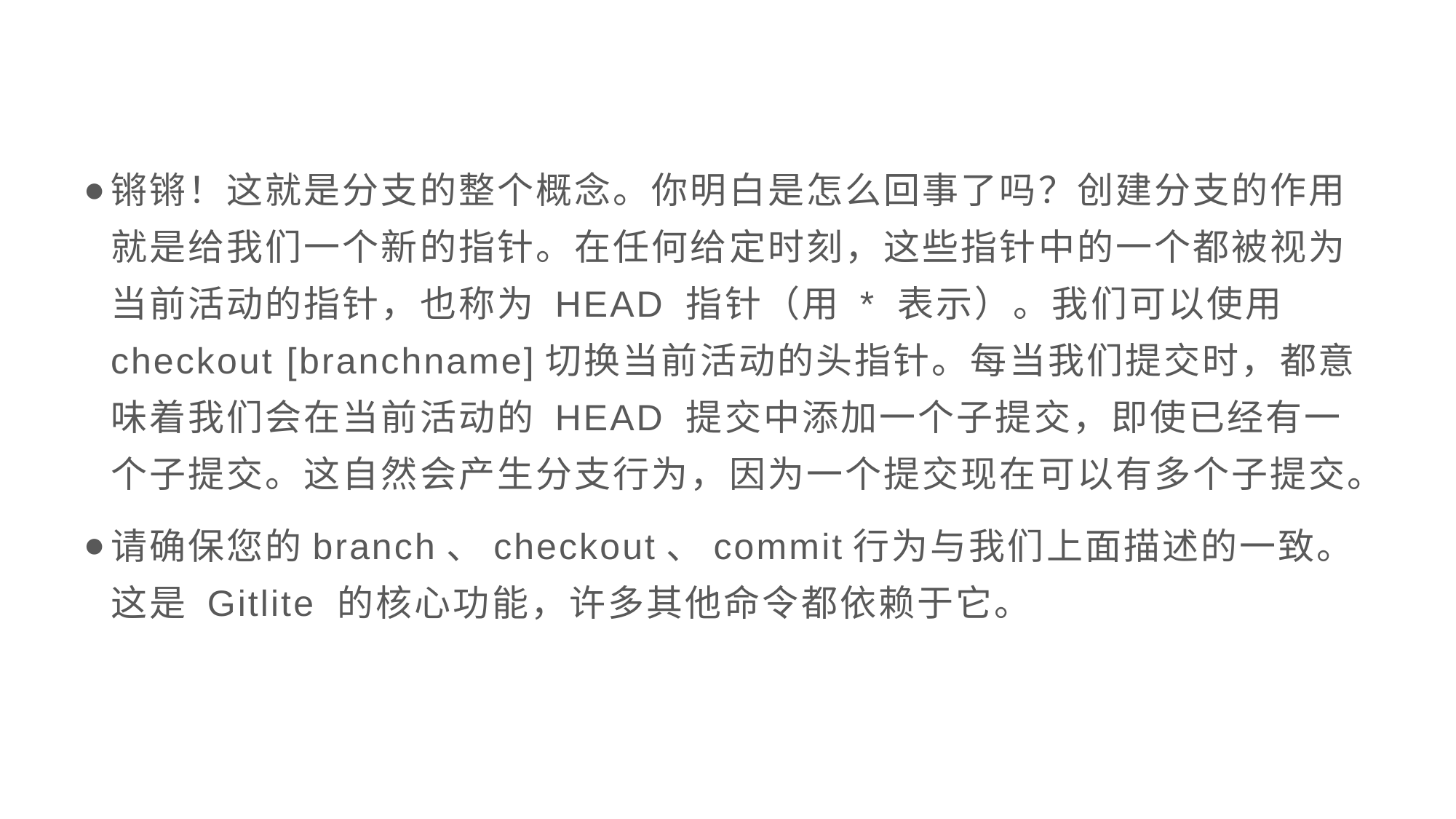

锵锵！这就是分支的整个概念。你明白是怎么回事了吗？创建分支的作用就是给我们一个新的指针。在任何给定时刻，这些指针中的一个都被视为当前活动的指针，也称为 HEAD 指针（用 * 表示）。我们可以使用checkout [branchname]切换当前活动的头指针。每当我们提交时，都意味着我们会在当前活动的 HEAD 提交中添加一个子提交，即使已经有一个子提交。这自然会产生分支行为，因为一个提交现在可以有多个子提交。
请确保您的branch、checkout、commit行为与我们上面描述的一致。这是 Gitlite 的核心功能，许多其他命令都依赖于它。
#